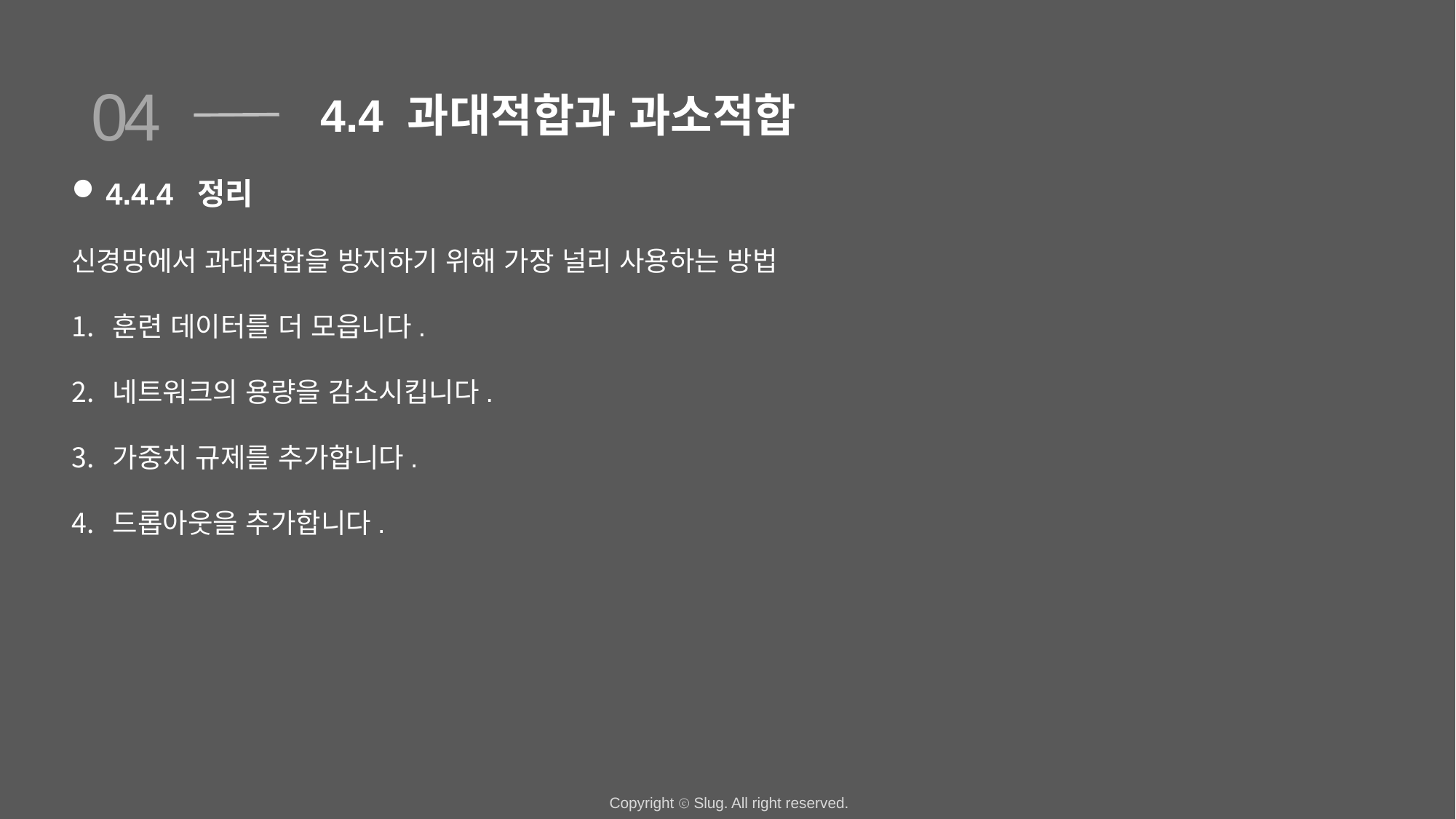

04
4.4 과대적합과 과소적합
4.4.4  정리

신경망에서 과대적합을 방지하기 위해 가장 널리 사용하는 방법

훈련 데이터를 더 모읍니다.

네트워크의 용량을 감소시킵니다.

가중치 규제를 추가합니다.

드롭아웃을 추가합니다.

Copyright ⓒ Slug. All right reserved.